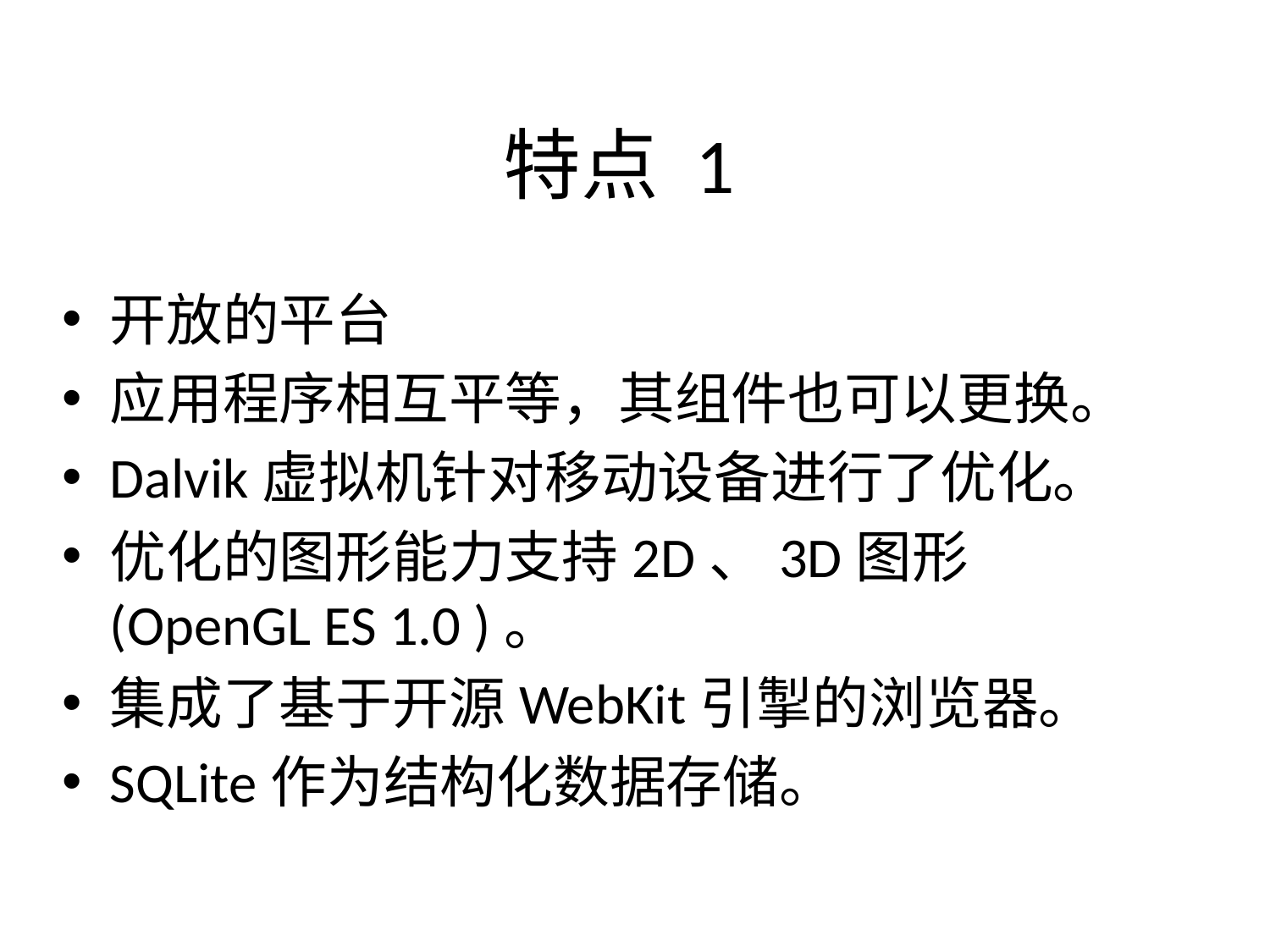

# 特点 1
开放的平台
应用程序相互平等，其组件也可以更换。
Dalvik虚拟机针对移动设备进行了优化。
优化的图形能力支持2D、3D图形(OpenGL ES 1.0 )。
集成了基于开源WebKit引掣的浏览器。
SQLite作为结构化数据存储。